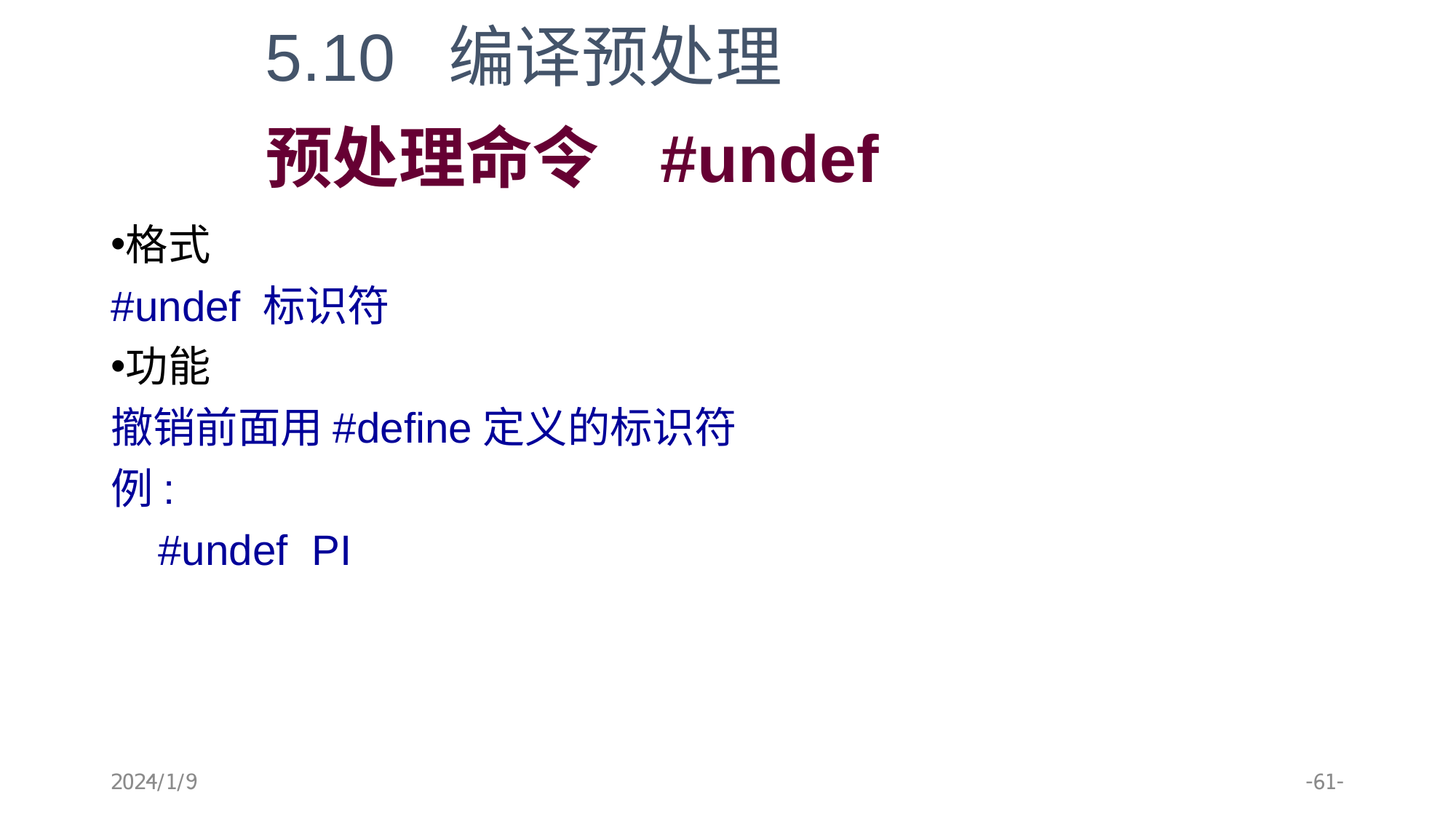

5.10  编译预处理
# 预处理命令   #undef
格式
#undef 标识符
功能
撤销前面用#define定义的标识符
例:
    #undef  PI
2024/1/9
-61-